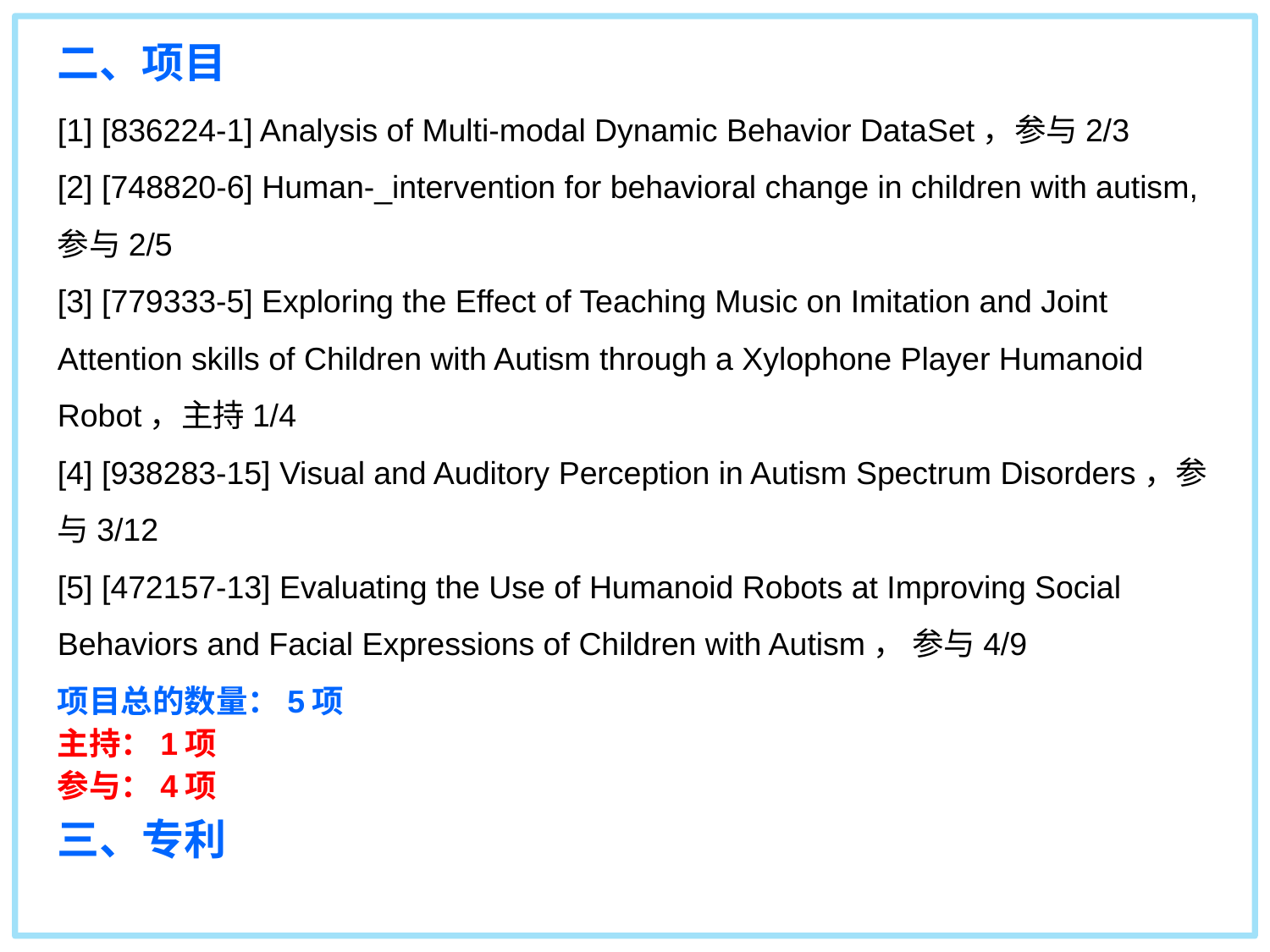

二、项目
[1] [836224-1] Analysis of Multi-modal Dynamic Behavior DataSet，参与2/3
[2] [748820-6] Human-_intervention for behavioral change in children with autism, 参与2/5
[3] [779333-5] Exploring the Effect of Teaching Music on Imitation and Joint Attention skills of Children with Autism through a Xylophone Player Humanoid Robot，主持1/4
[4] [938283-15] Visual and Auditory Perception in Autism Spectrum Disorders，参与3/12
[5] [472157-13] Evaluating the Use of Humanoid Robots at Improving Social Behaviors and Facial Expressions of Children with Autism， 参与4/9
项目总的数量：5项
主持：1项
参与：4项
三、专利